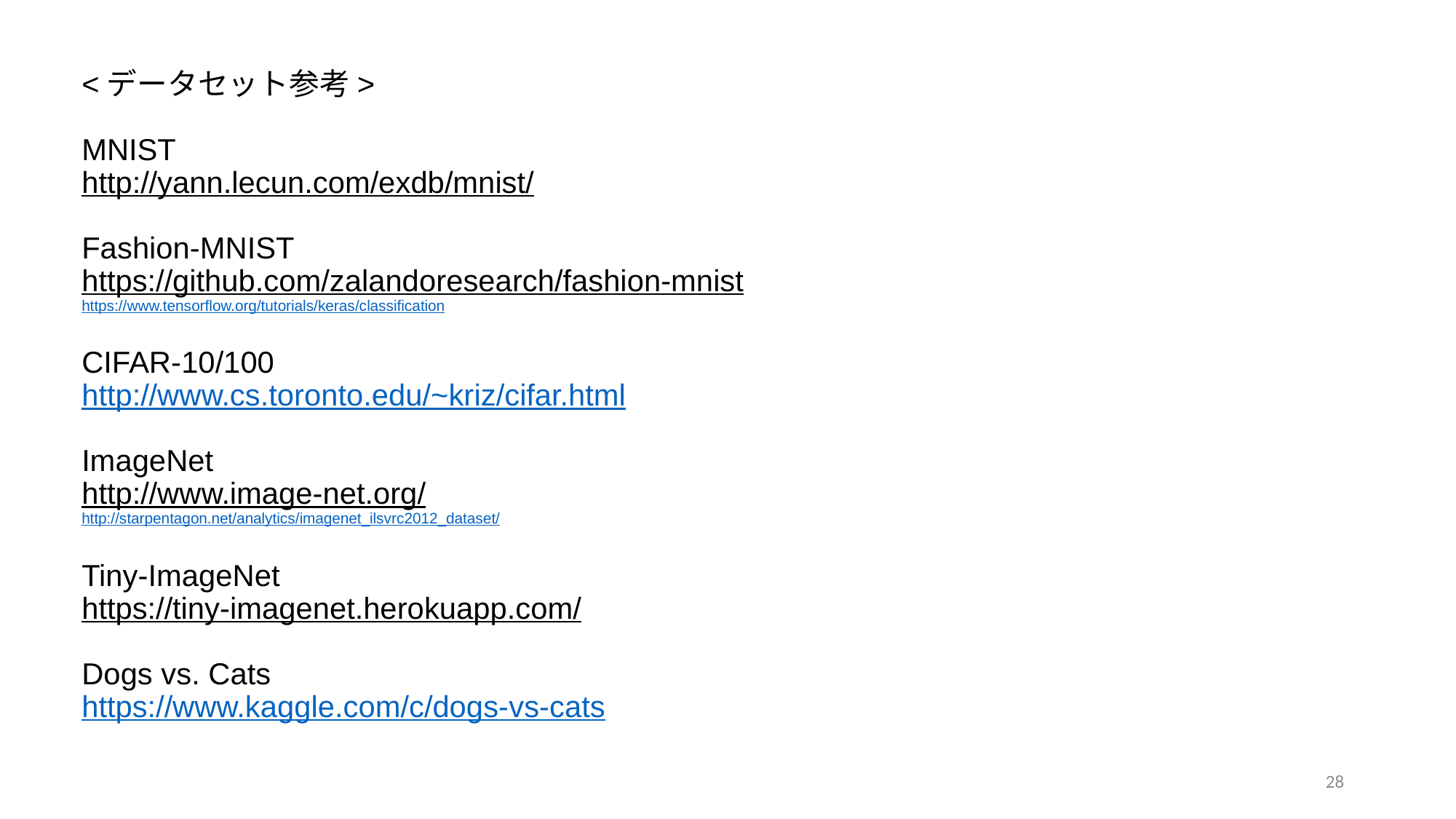

# <データセット参考> MNIST http://yann.lecun.com/exdb/mnist/ Fashion-MNIST https://github.com/zalandoresearch/fashion-mnist https://www.tensorflow.org/tutorials/keras/classification CIFAR-10/100 http://www.cs.toronto.edu/~kriz/cifar.html ImageNet http://www.image-net.org/ http://starpentagon.net/analytics/imagenet_ilsvrc2012_dataset/ Tiny-ImageNet https://tiny-imagenet.herokuapp.com/ Dogs vs. Cats https://www.kaggle.com/c/dogs-vs-cats
28